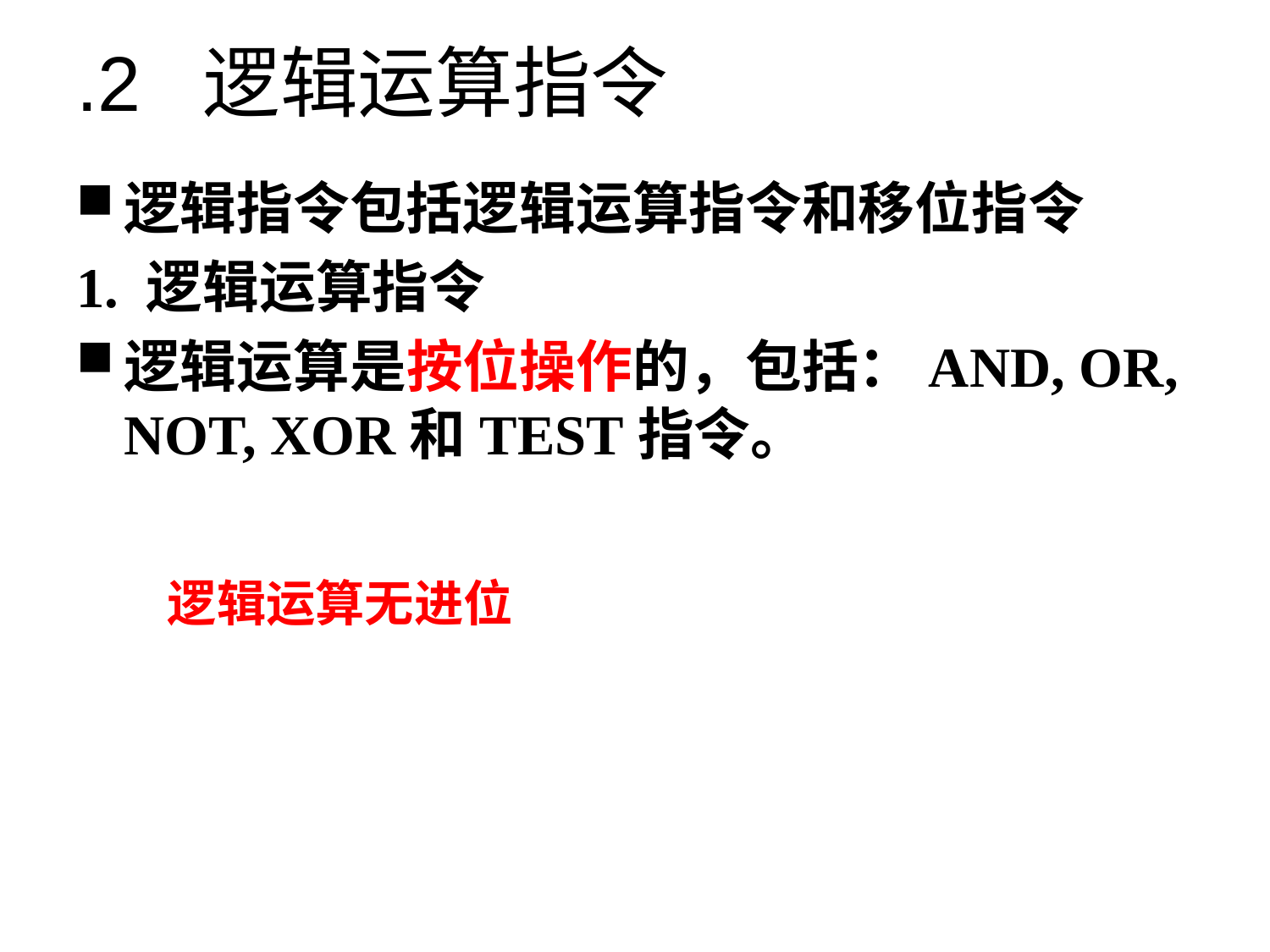

# .2  逻辑运算指令
逻辑指令包括逻辑运算指令和移位指令
1. 逻辑运算指令
逻辑运算是按位操作的，包括：AND, OR, NOT, XOR和TEST指令。
逻辑运算无进位